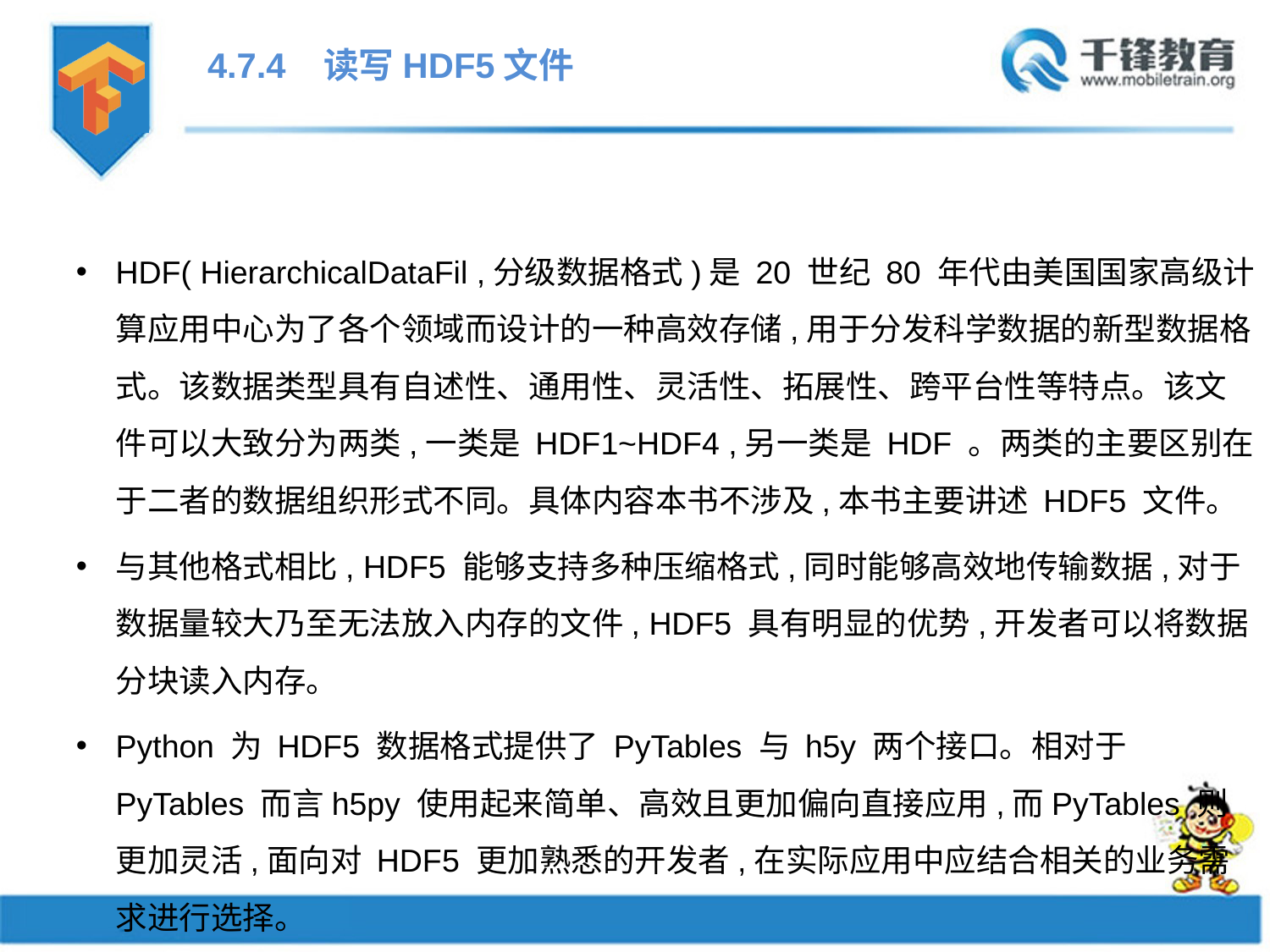

4.7.4   读写HDF5文件
HDF( HierarchicalDataFil ,分级数据格式)是 20 世纪 80 年代由美国国家高级计算应用中心为了各个领域而设计的一种高效存储,用于分发科学数据的新型数据格式。该数据类型具有自述性、通用性、灵活性、拓展性、跨平台性等特点。该文件可以大致分为两类,一类是 HDF1~HDF4 ,另一类是 HDF 。两类的主要区别在于二者的数据组织形式不同。具体内容本书不涉及,本书主要讲述 HDF5 文件。
与其他格式相比, HDF5 能够支持多种压缩格式,同时能够高效地传输数据,对于数据量较大乃至无法放入内存的文件, HDF5 具有明显的优势,开发者可以将数据分块读入内存。
Python 为 HDF5 数据格式提供了 PyTables 与 h5y 两个接口。相对于 PyTables 而言h5py 使用起来简单、高效且更加偏向直接应用,而PyTables 则更加灵活,面向对 HDF5 更加熟悉的开发者,在实际应用中应结合相关的业务需求进行选择。